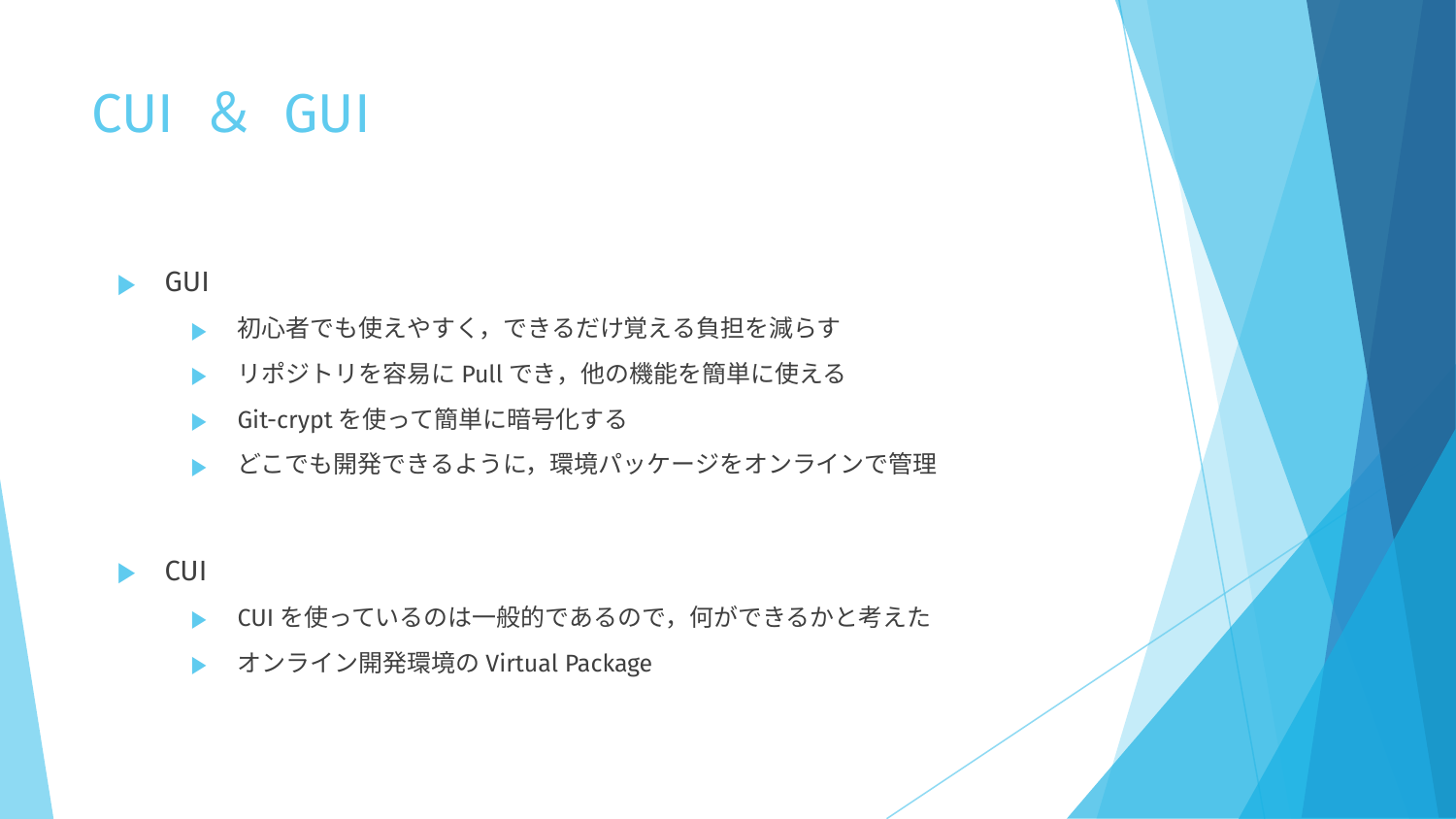

# CUI ＆ GUI
GUI
初心者でも使えやすく，できるだけ覚える負担を減らす
リポジトリを容易にPullでき，他の機能を簡単に使える
Git-cryptを使って簡単に暗号化する
どこでも開発できるように，環境パッケージをオンラインで管理

CUI
CUIを使っているのは一般的であるので，何ができるかと考えた
オンライン開発環境のVirtual Package